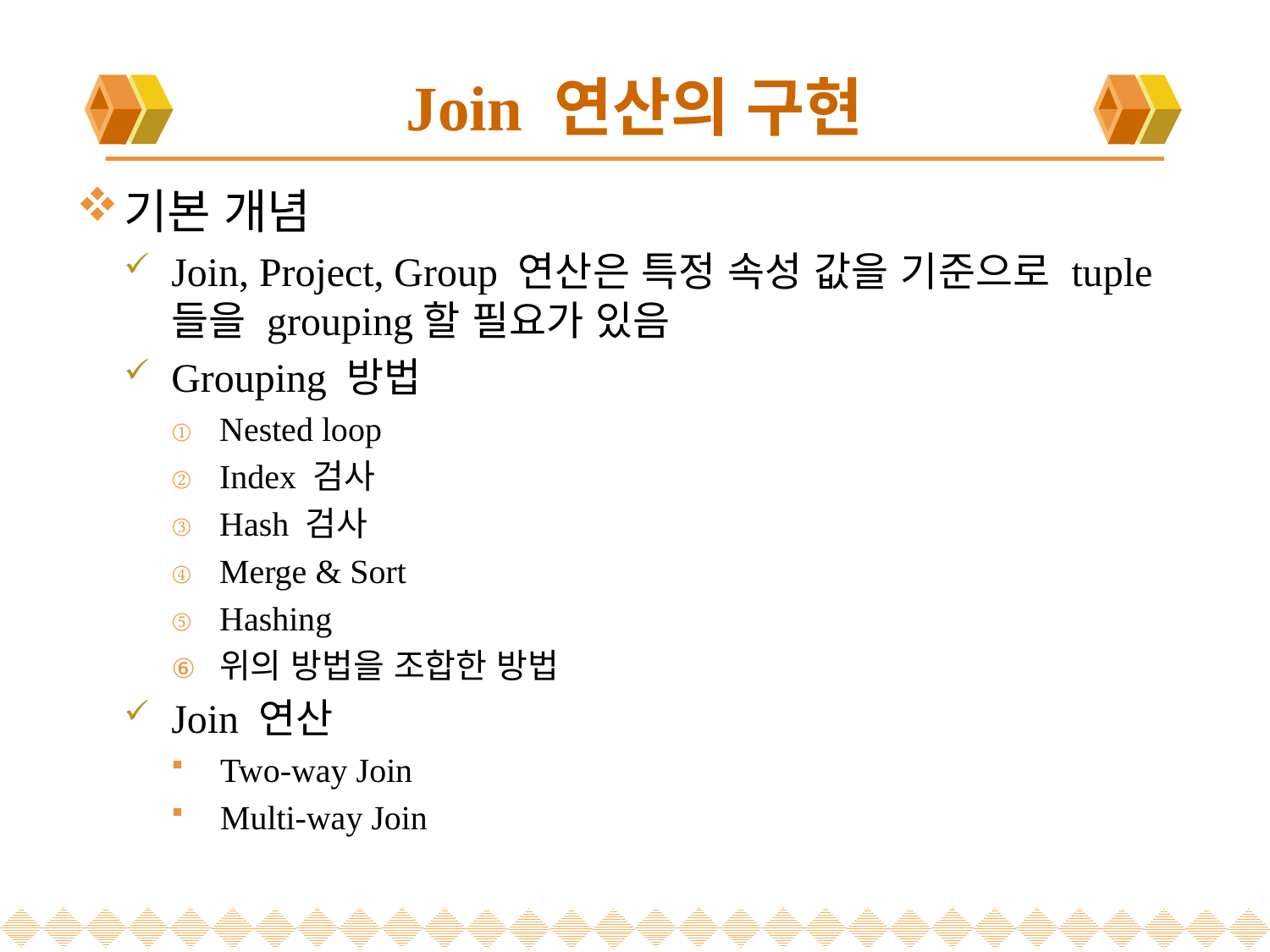

# Join 연산의 구현
기본 개념
Join, Project, Group 연산은 특정 속성 값을 기준으로 tuple들을 grouping할 필요가 있음
Grouping 방법
Nested loop
Index 검사
Hash 검사
Merge & Sort
Hashing
위의 방법을 조합한 방법
Join 연산
Two-way Join
Multi-way Join